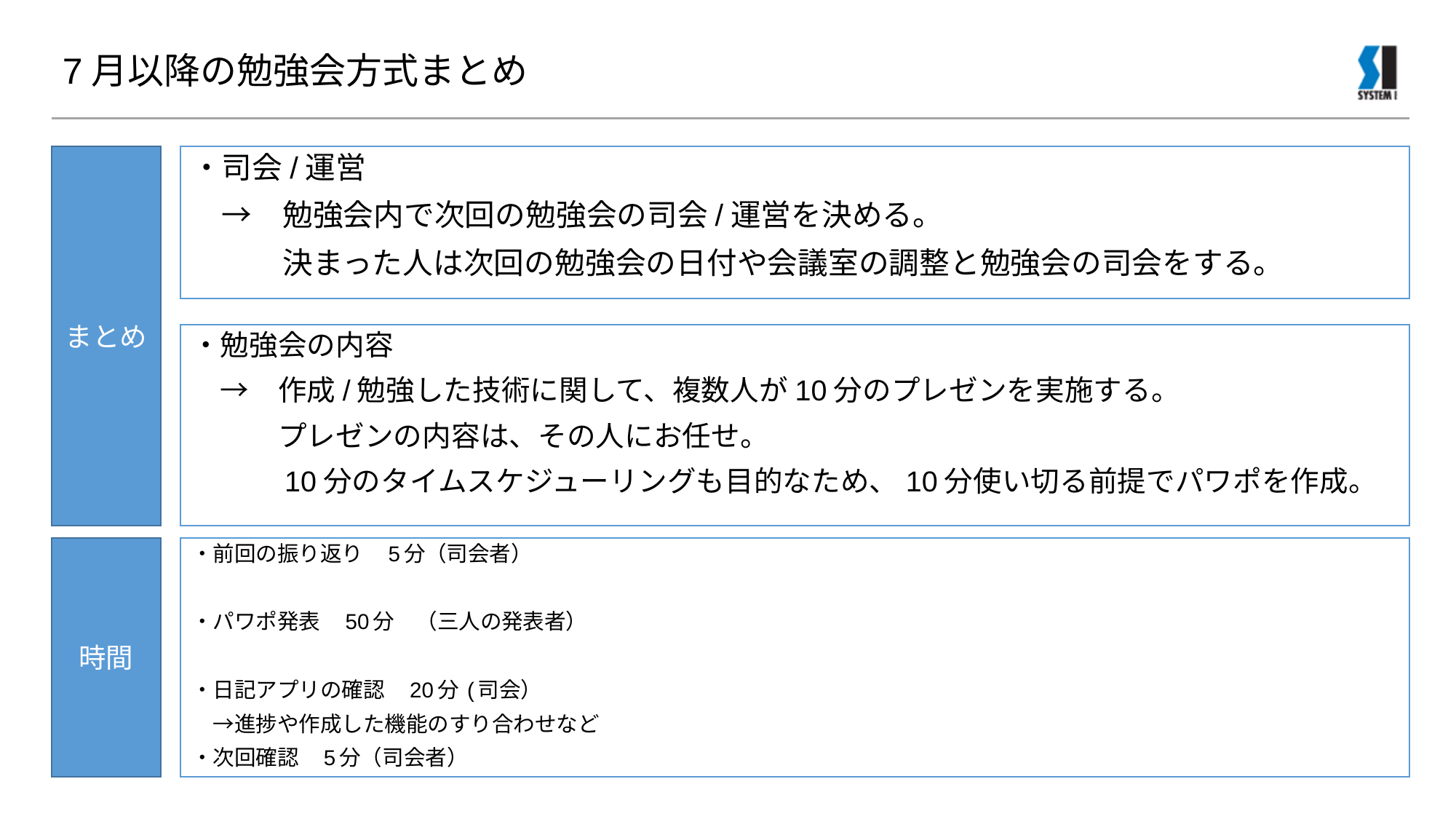

# 7月以降の勉強会方式まとめ
・司会/運営
　→　勉強会内で次回の勉強会の司会/運営を決める。
　　　決まった人は次回の勉強会の日付や会議室の調整と勉強会の司会をする。
まとめ
・勉強会の内容
　→　作成/勉強した技術に関して、複数人が10分のプレゼンを実施する。
　　　プレゼンの内容は、その人にお任せ。
　　　10分のタイムスケジューリングも目的なため、10分使い切る前提でパワポを作成。
時間
・前回の振り返り　5分（司会者）

・パワポ発表　50分　（三人の発表者）

・日記アプリの確認　20分 (司会）
　→進捗や作成した機能のすり合わせなど
・次回確認　5分（司会者）